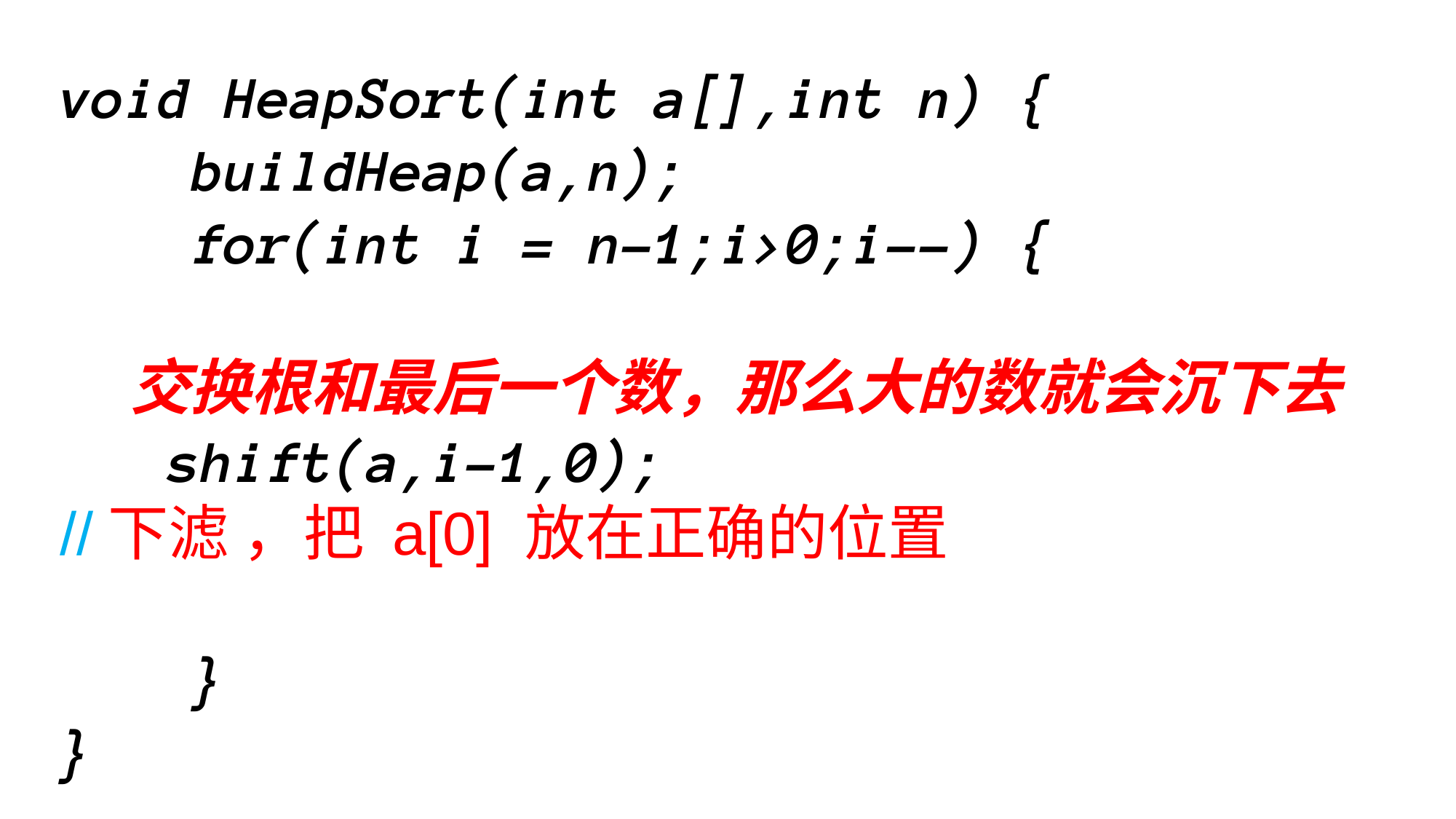

void HeapSort(int a[],int n) {
    buildHeap(a,n);
    for(int i = n-1;i>0;i--) {

    交换根和最后一个数，那么大的数就会沉下去
	shift(a,i-1,0);
//下滤 ，把 a[0] 放在正确的位置

    }
}